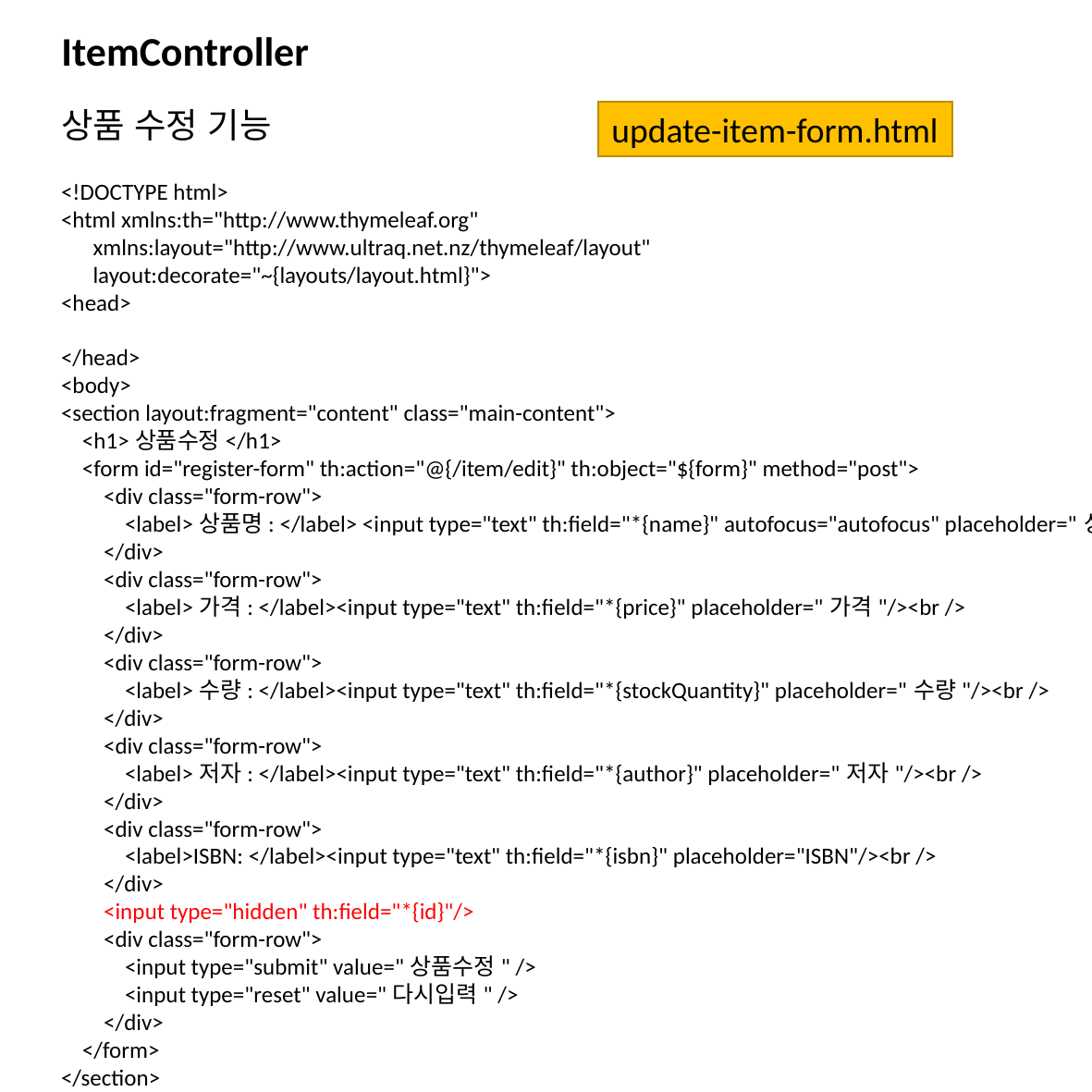

# ItemController
상품 수정 기능
update-item-form.html
<!DOCTYPE html>
<html xmlns:th="http://www.thymeleaf.org"
      xmlns:layout="http://www.ultraq.net.nz/thymeleaf/layout"
      layout:decorate="~{layouts/layout.html}">
<head>

</head>
<body>
<section layout:fragment="content" class="main-content">
    <h1>상품수정</h1>
    <form id="register-form" th:action="@{/item/edit}" th:object="${form}" method="post">
        <div class="form-row">
            <label>상품명: </label> <input type="text" th:field="*{name}" autofocus="autofocus" placeholder="상품명"/>
        </div>
        <div class="form-row">
            <label>가격: </label><input type="text" th:field="*{price}" placeholder="가격"/><br />
        </div>
        <div class="form-row">
            <label>수량: </label><input type="text" th:field="*{stockQuantity}" placeholder="수량"/><br />
        </div>
        <div class="form-row">
            <label>저자: </label><input type="text" th:field="*{author}" placeholder="저자"/><br />
        </div>
        <div class="form-row">
            <label>ISBN: </label><input type="text" th:field="*{isbn}" placeholder="ISBN"/><br />
        </div>
        <input type="hidden" th:field="*{id}"/>
        <div class="form-row">
            <input type="submit" value="상품수정" />
            <input type="reset" value="다시입력" />
        </div>
    </form>
</section>
</body>
</html>